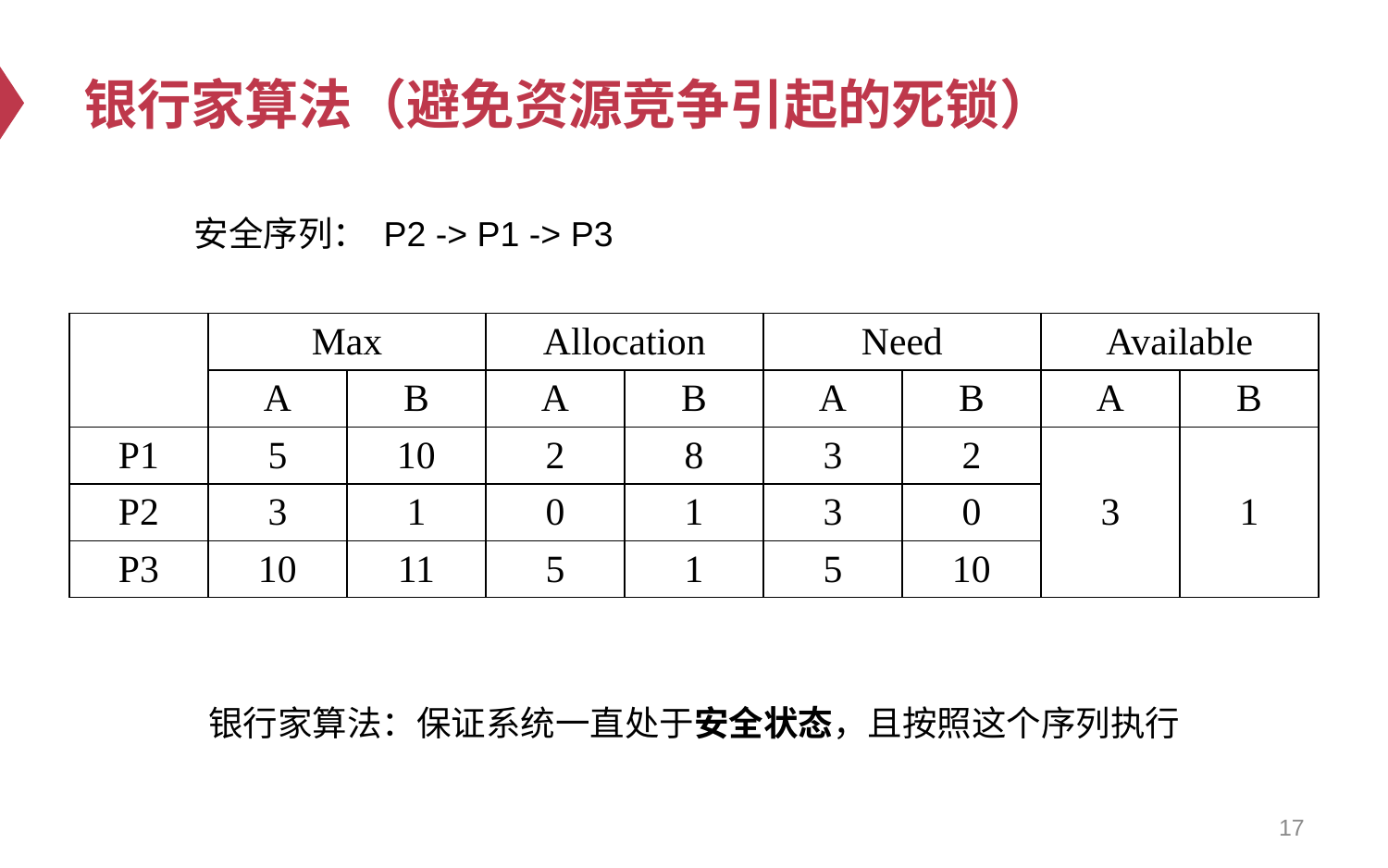

# 银行家算法（避免资源竞争引起的死锁）
安全序列： P2 -> P1 -> P3
|  | Max |  | Allocation |  | Need |  | Available |  |
| --- | --- | --- | --- | --- | --- | --- | --- | --- |
|  | A | B | A | B | A | B | A | B |
| P1 | 5 | 10 | 2 | 8 | 3 | 2 | 3 | 1 |
| P2 | 3 | 1 | 0 | 1 | 3 | 0 |  |  |
| P3 | 10 | 11 | 5 | 1 | 5 | 10 |  |  |
银行家算法：保证系统一直处于安全状态，且按照这个序列执行
17